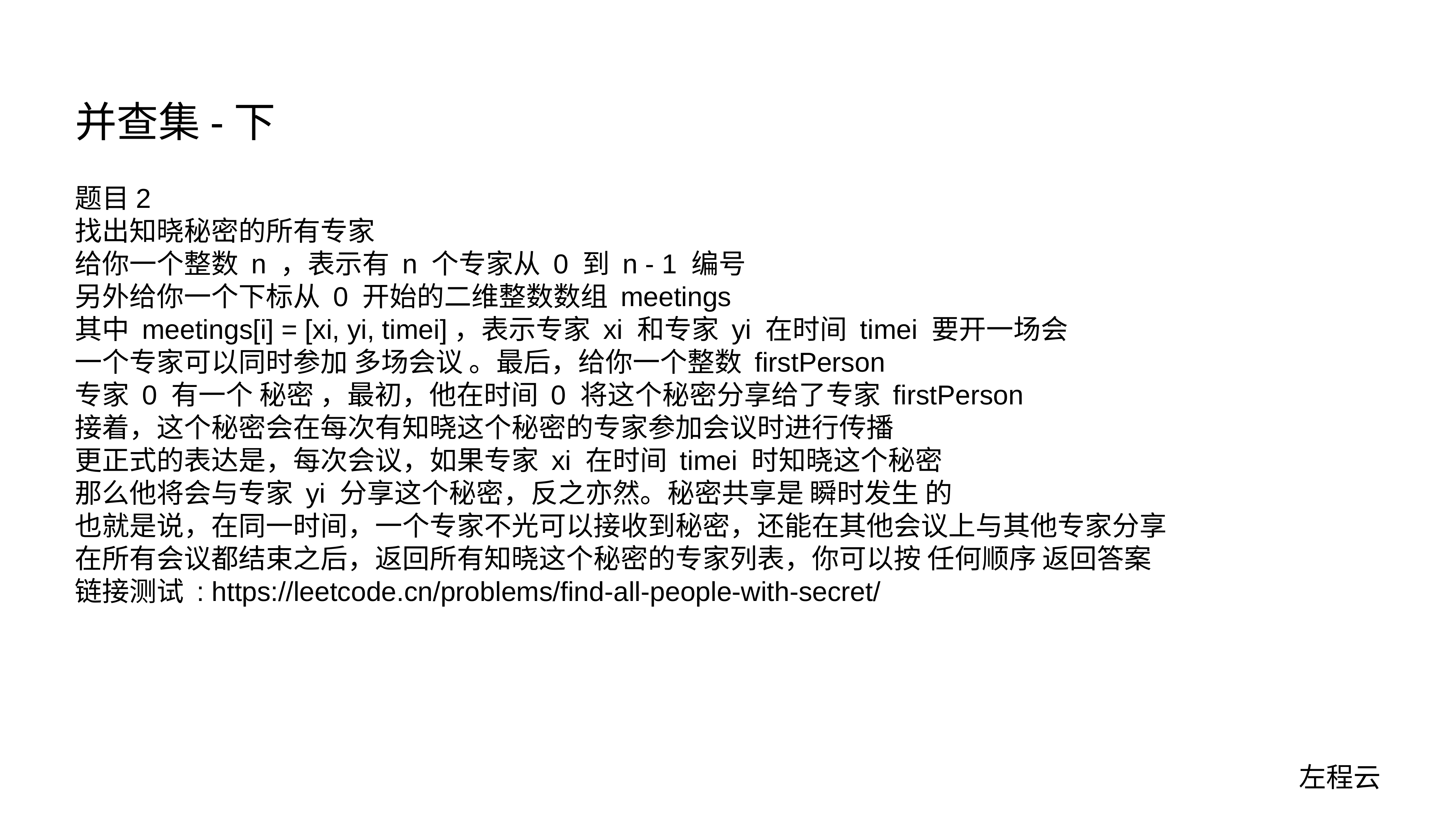

# 并查集-下
题目2
找出知晓秘密的所有专家
给你一个整数 n ，表示有 n 个专家从 0 到 n - 1 编号
另外给你一个下标从 0 开始的二维整数数组 meetings
其中 meetings[i] = [xi, yi, timei]，表示专家 xi 和专家 yi 在时间 timei 要开一场会
一个专家可以同时参加 多场会议 。最后，给你一个整数 firstPerson
专家 0 有一个 秘密 ，最初，他在时间 0 将这个秘密分享给了专家 firstPerson
接着，这个秘密会在每次有知晓这个秘密的专家参加会议时进行传播
更正式的表达是，每次会议，如果专家 xi 在时间 timei 时知晓这个秘密
那么他将会与专家 yi 分享这个秘密，反之亦然。秘密共享是 瞬时发生 的
也就是说，在同一时间，一个专家不光可以接收到秘密，还能在其他会议上与其他专家分享
在所有会议都结束之后，返回所有知晓这个秘密的专家列表，你可以按 任何顺序 返回答案
链接测试 : https://leetcode.cn/problems/find-all-people-with-secret/
左程云